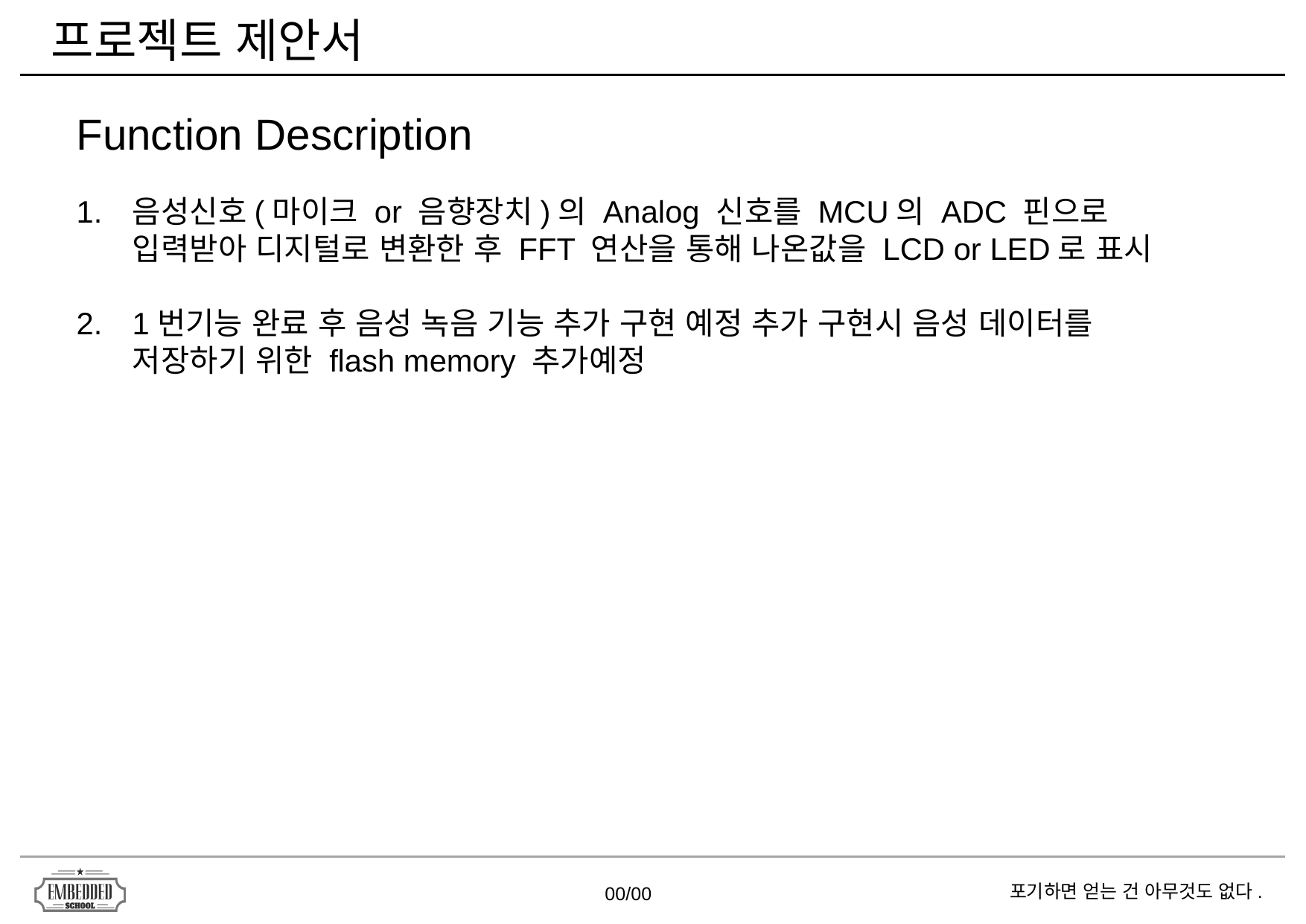

프로젝트 제안서
Function Description

음성신호(마이크 or 음향장치)의 Analog 신호를 MCU의 ADC 핀으로 입력받아 디지털로 변환한 후 FFT 연산을 통해 나온값을 LCD or LED로 표시

1번기능 완료 후 음성 녹음 기능 추가 구현 예정 추가 구현시 음성 데이터를 저장하기 위한 flash memory 추가예정
00/00